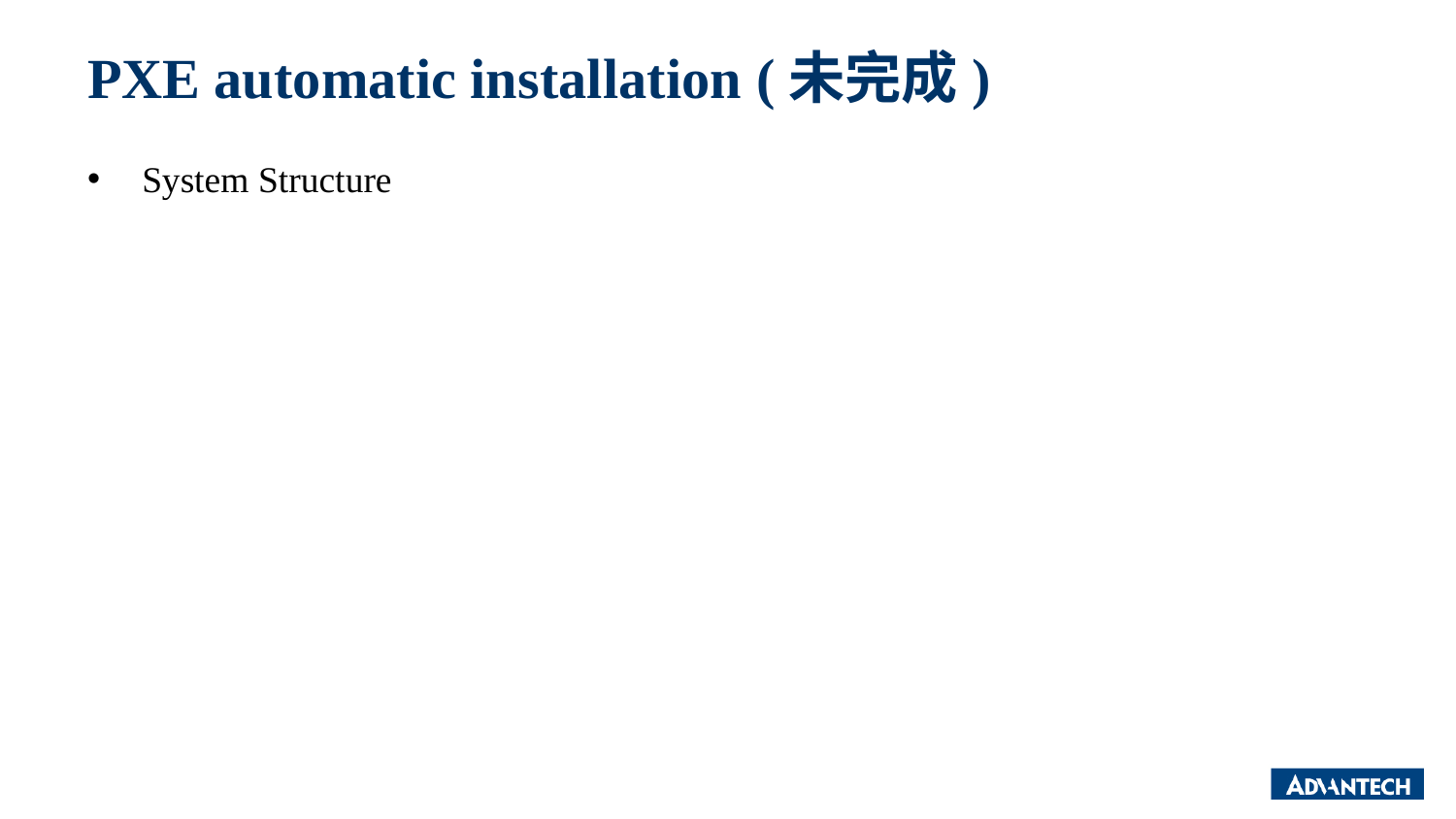

# PXE automatic installation (未完成)
System Structure